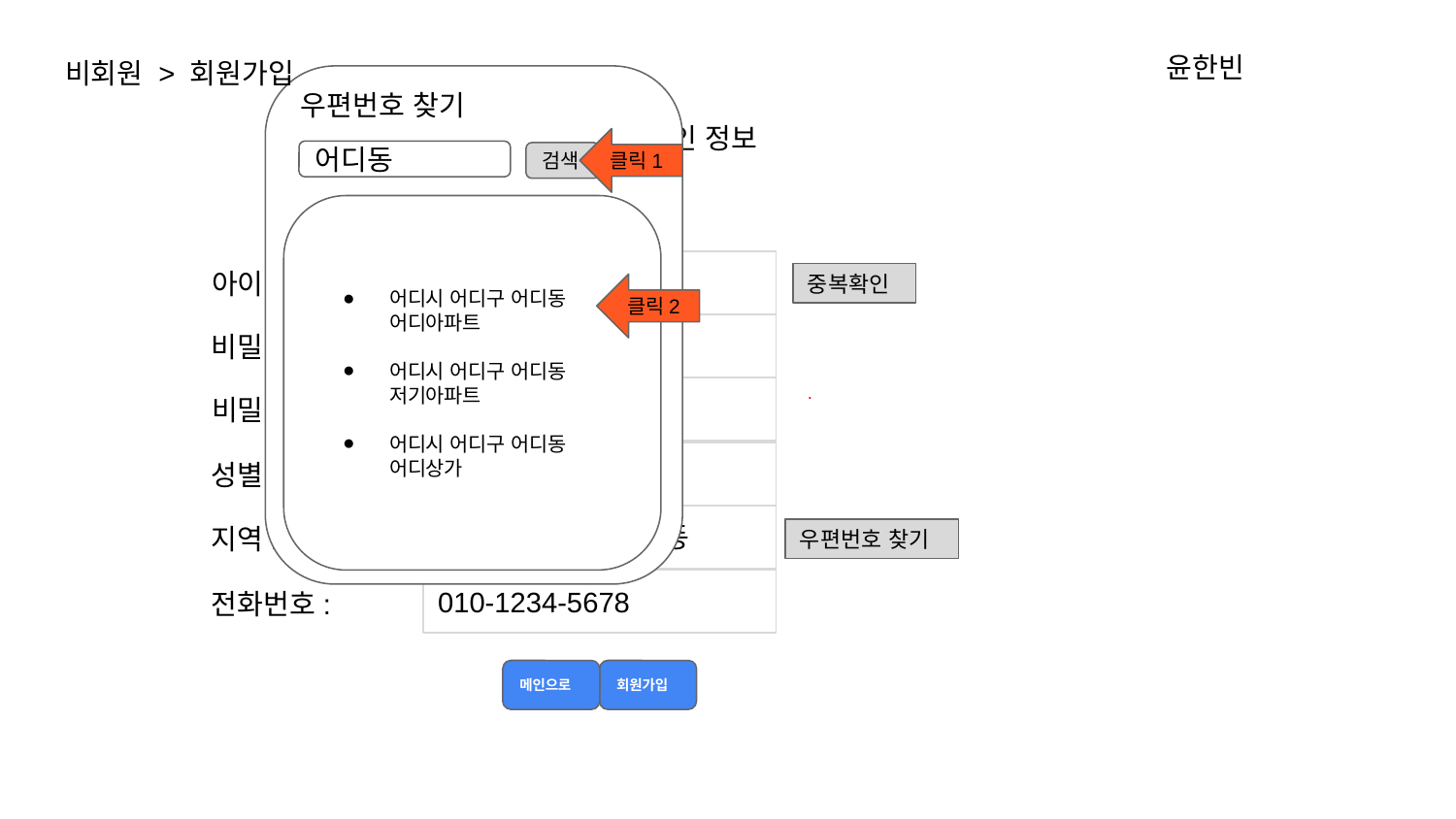

윤한빈
비회원 > 회원가입
우편번호 찾기

회원 가입을 위한 개인 정보
클릭1
어디동
검색
어디시 어디구 어디동 어디아파트

어디시 어디구 어디동 저기아파트

어디시 어디구 어디동 어디상가
아이디:
abc1234
중복확인
클릭2
*******
비밀번호:

.
비밀번호 확인:
*******
성별:
○남자 ○여자
어디시 어디구 어디동
지역:
우편번호 찾기
010-1234-5678
전화번호:
메인으로
회원가입